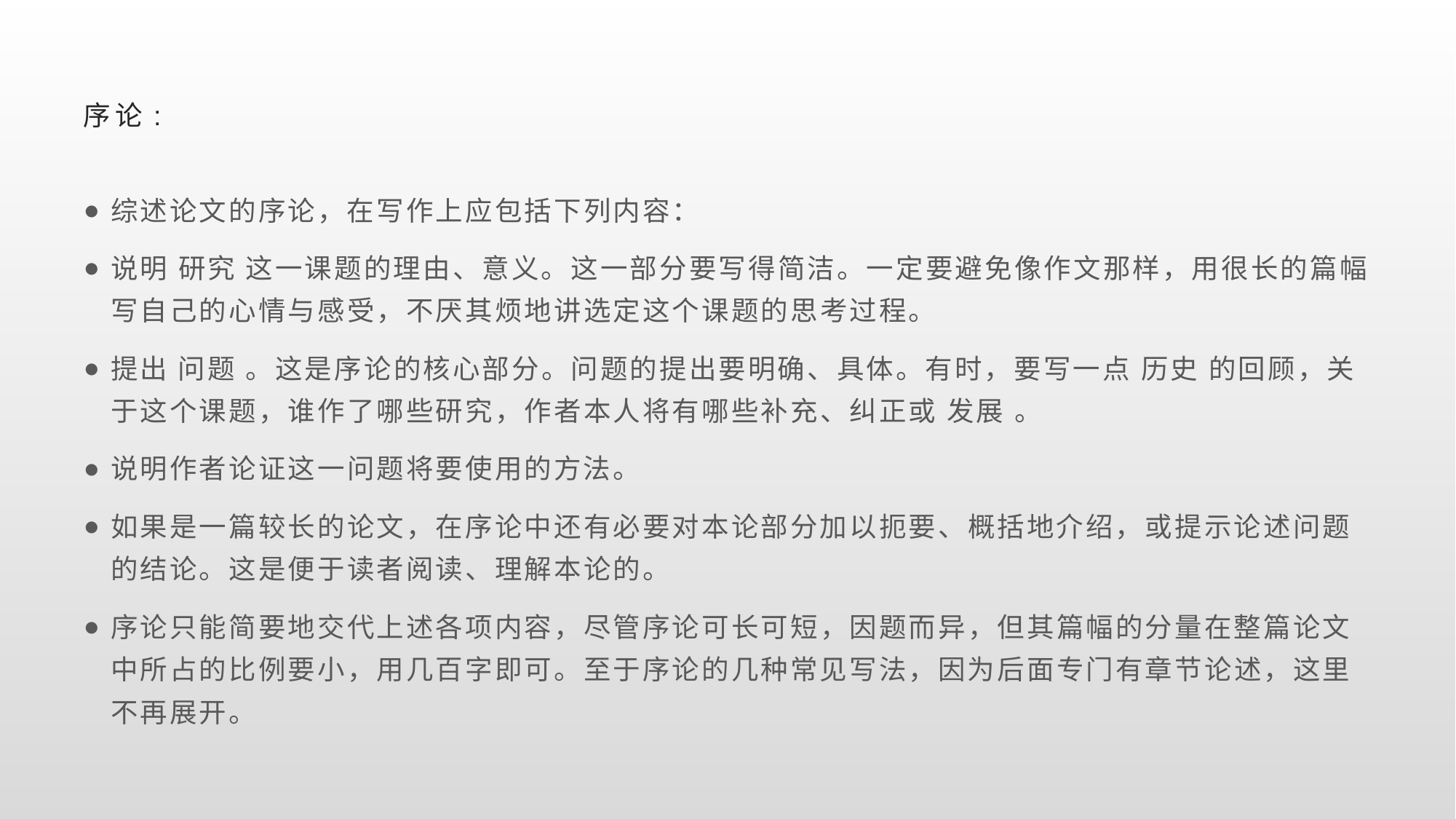

# 序论:
综述论文的序论，在写作上应包括下列内容：
说明 研究 这一课题的理由、意义。这一部分要写得简洁。一定要避免像作文那样，用很长的篇幅写自己的心情与感受，不厌其烦地讲选定这个课题的思考过程。
提出 问题 。这是序论的核心部分。问题的提出要明确、具体。有时，要写一点 历史 的回顾，关于这个课题，谁作了哪些研究，作者本人将有哪些补充、纠正或 发展 。
说明作者论证这一问题将要使用的方法。
如果是一篇较长的论文，在序论中还有必要对本论部分加以扼要、概括地介绍，或提示论述问题的结论。这是便于读者阅读、理解本论的。
序论只能简要地交代上述各项内容，尽管序论可长可短，因题而异，但其篇幅的分量在整篇论文中所占的比例要小，用几百字即可。至于序论的几种常见写法，因为后面专门有章节论述，这里不再展开。